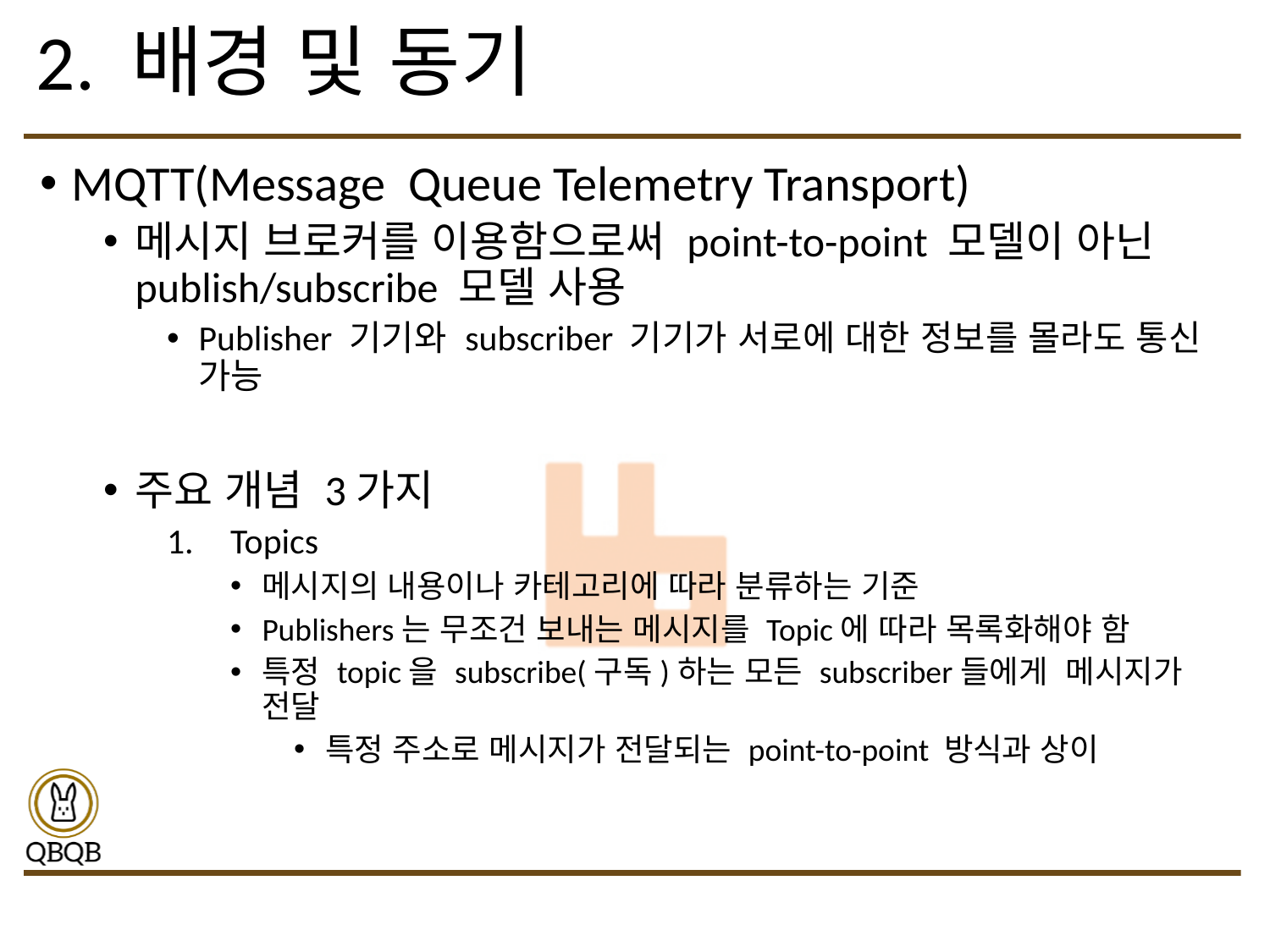

# 2. 배경 및 동기
MQTT(Message  Queue Telemetry Transport)
메시지 브로커를 이용함으로써 point-to-point 모델이 아닌 publish/subscribe 모델 사용
Publisher 기기와 subscriber 기기가 서로에 대한 정보를 몰라도 통신 가능

주요 개념 3가지
Topics
메시지의 내용이나 카테고리에 따라 분류하는 기준
Publishers는 무조건 보내는 메시지를 Topic에 따라 목록화해야 함
특정 topic을 subscribe(구독)하는 모든 subscriber들에게  메시지가 전달
특정 주소로 메시지가 전달되는 point-to-point 방식과 상이